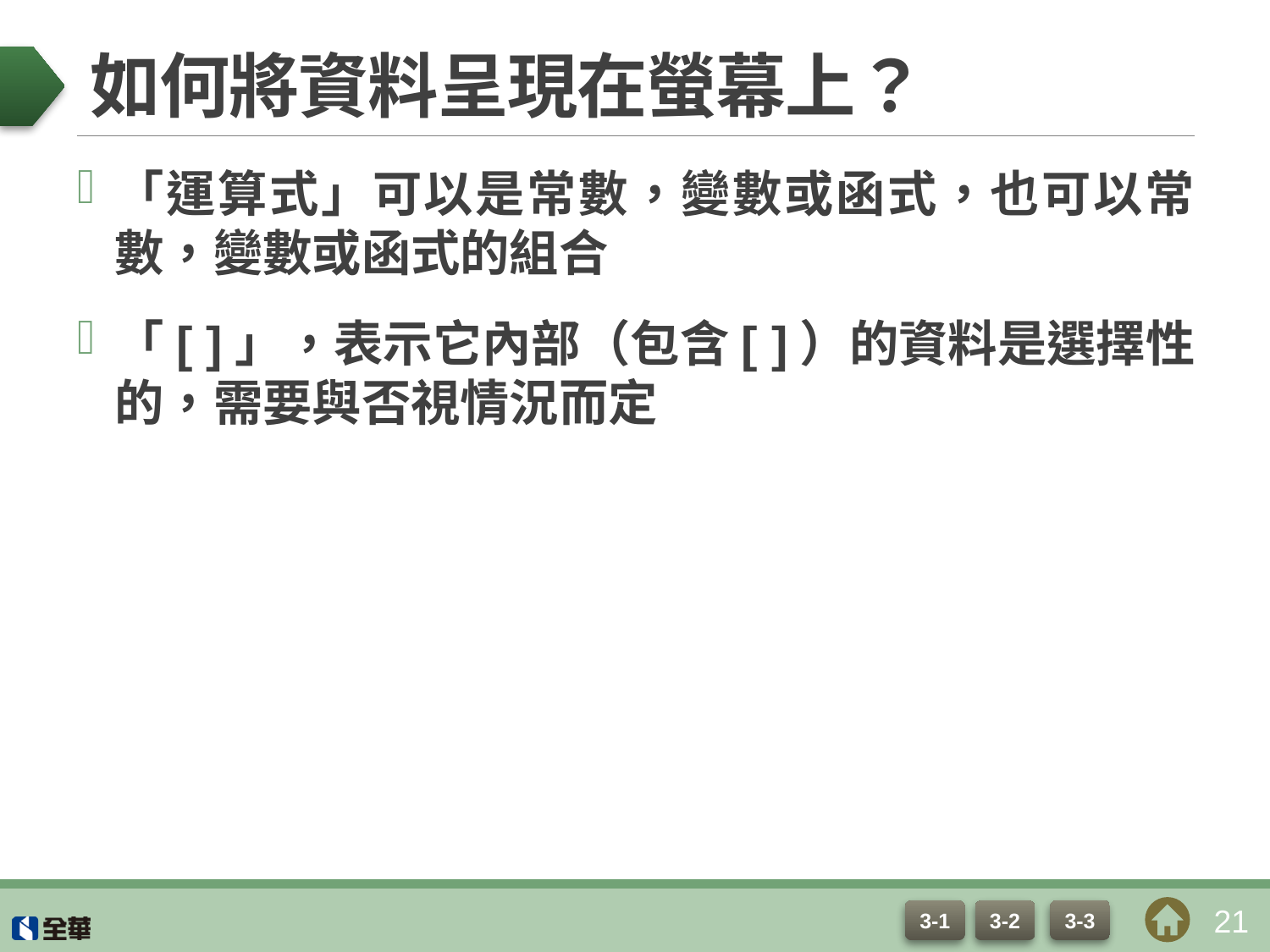

# 如何將資料呈現在螢幕上？
「運算式」可以是常數，變數或函式，也可以常數，變數或函式的組合
「[ ]」，表示它內部（包含[ ]）的資料是選擇性的，需要與否視情況而定

21